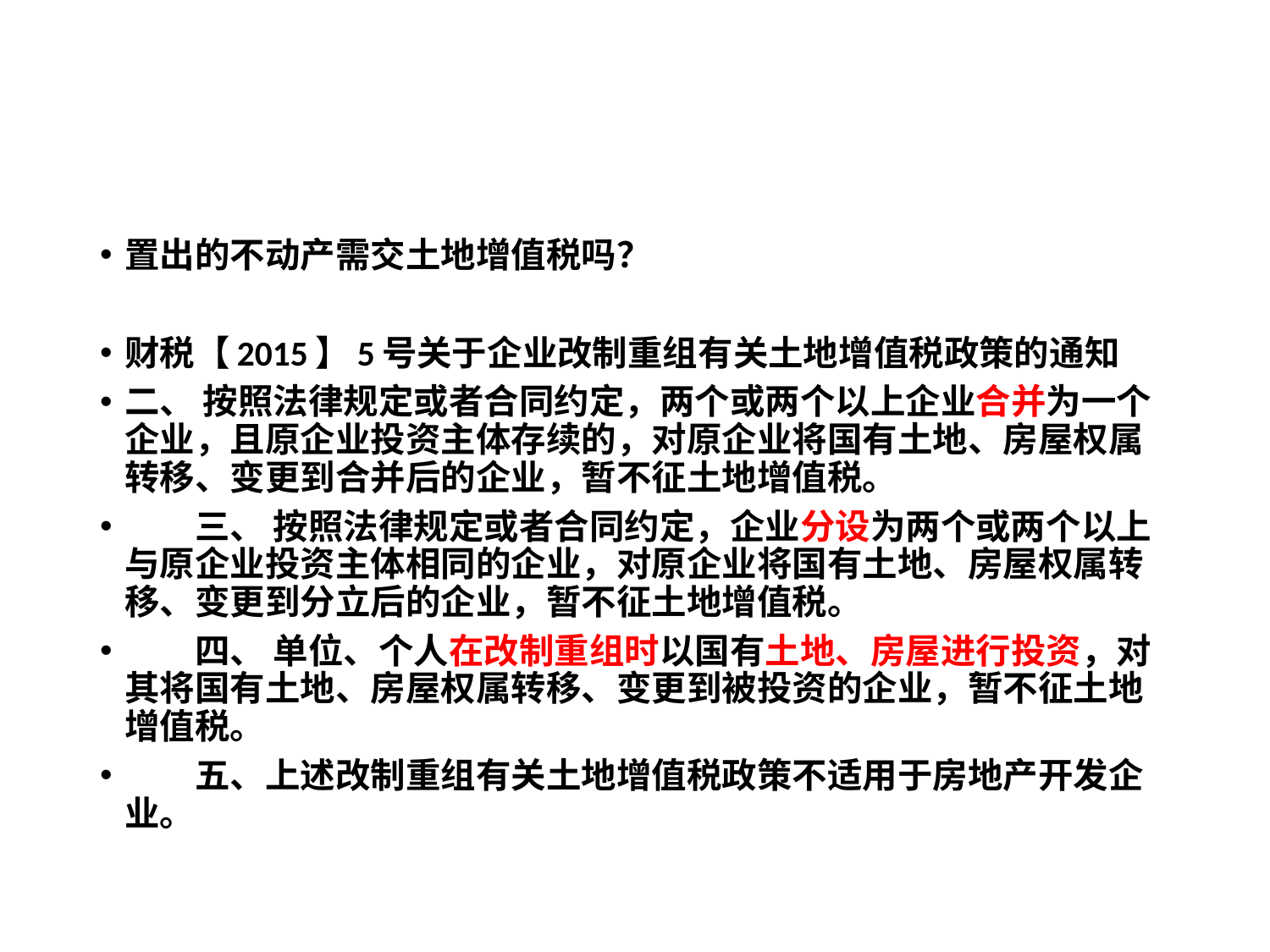

#
置出的不动产需交土地增值税吗？

财税【2015】5号关于企业改制重组有关土地增值税政策的通知
二、 按照法律规定或者合同约定，两个或两个以上企业合并为一个企业，且原企业投资主体存续的，对原企业将国有土地、房屋权属转移、变更到合并后的企业，暂不征土地增值税。
　　三、 按照法律规定或者合同约定，企业分设为两个或两个以上与原企业投资主体相同的企业，对原企业将国有土地、房屋权属转移、变更到分立后的企业，暂不征土地增值税。
　　四、 单位、个人在改制重组时以国有土地、房屋进行投资，对其将国有土地、房屋权属转移、变更到被投资的企业，暂不征土地增值税。
　　五、上述改制重组有关土地增值税政策不适用于房地产开发企业。